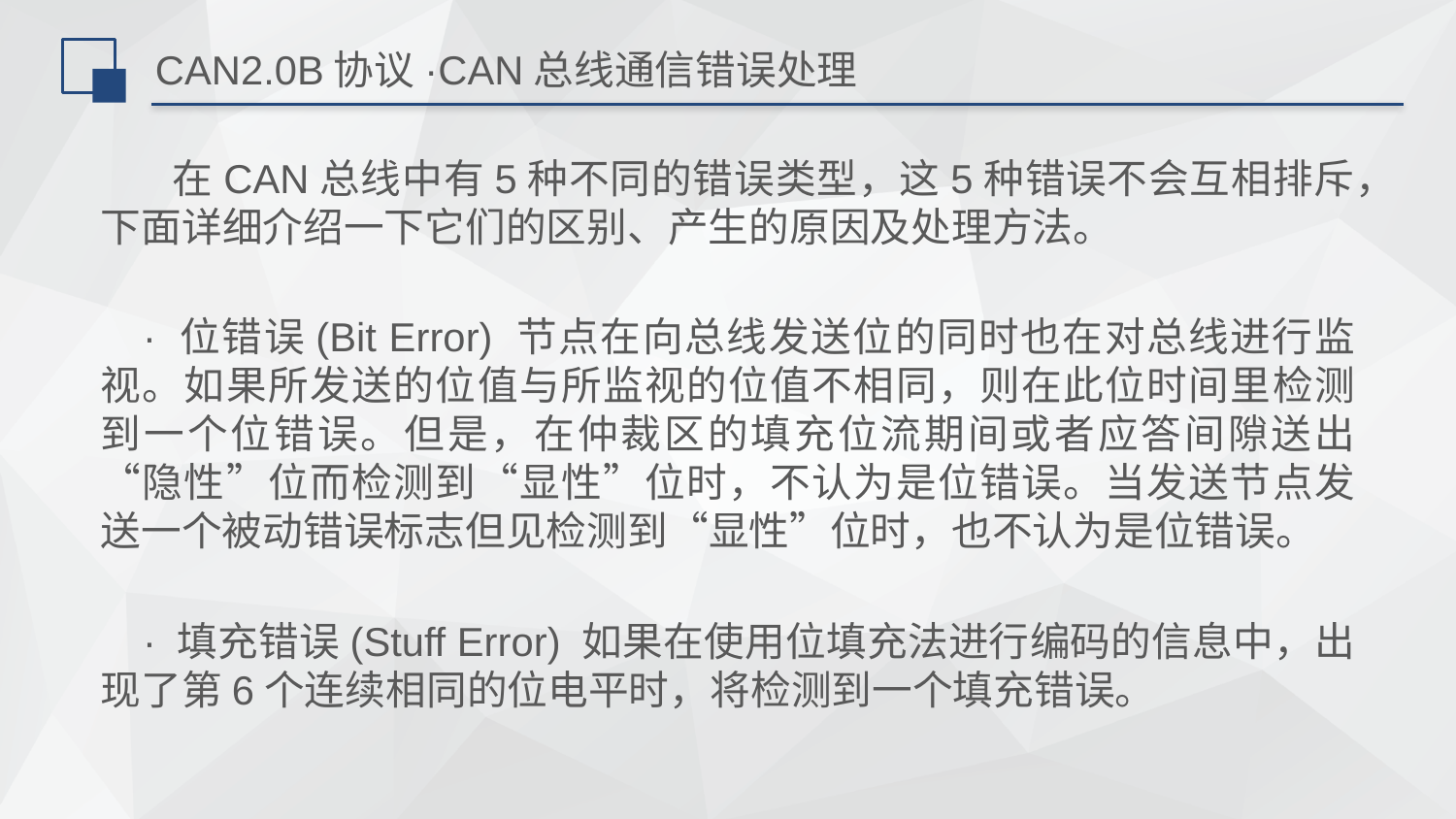

# CAN2.0B协议·CAN总线通信错误处理
在CAN总线中有5种不同的错误类型，这5种错误不会互相排斥，下面详细介绍一下它们的区别、产生的原因及处理方法。
· 位错误(Bit Error) 节点在向总线发送位的同时也在对总线进行监视。如果所发送的位值与所监视的位值不相同，则在此位时间里检测到一个位错误。但是，在仲裁区的填充位流期间或者应答间隙送出“隐性”位而检测到“显性”位时，不认为是位错误。当发送节点发送一个被动错误标志但见检测到“显性”位时，也不认为是位错误。
· 填充错误(Stuff Error) 如果在使用位填充法进行编码的信息中，出现了第6个连续相同的位电平时，将检测到一个填充错误。